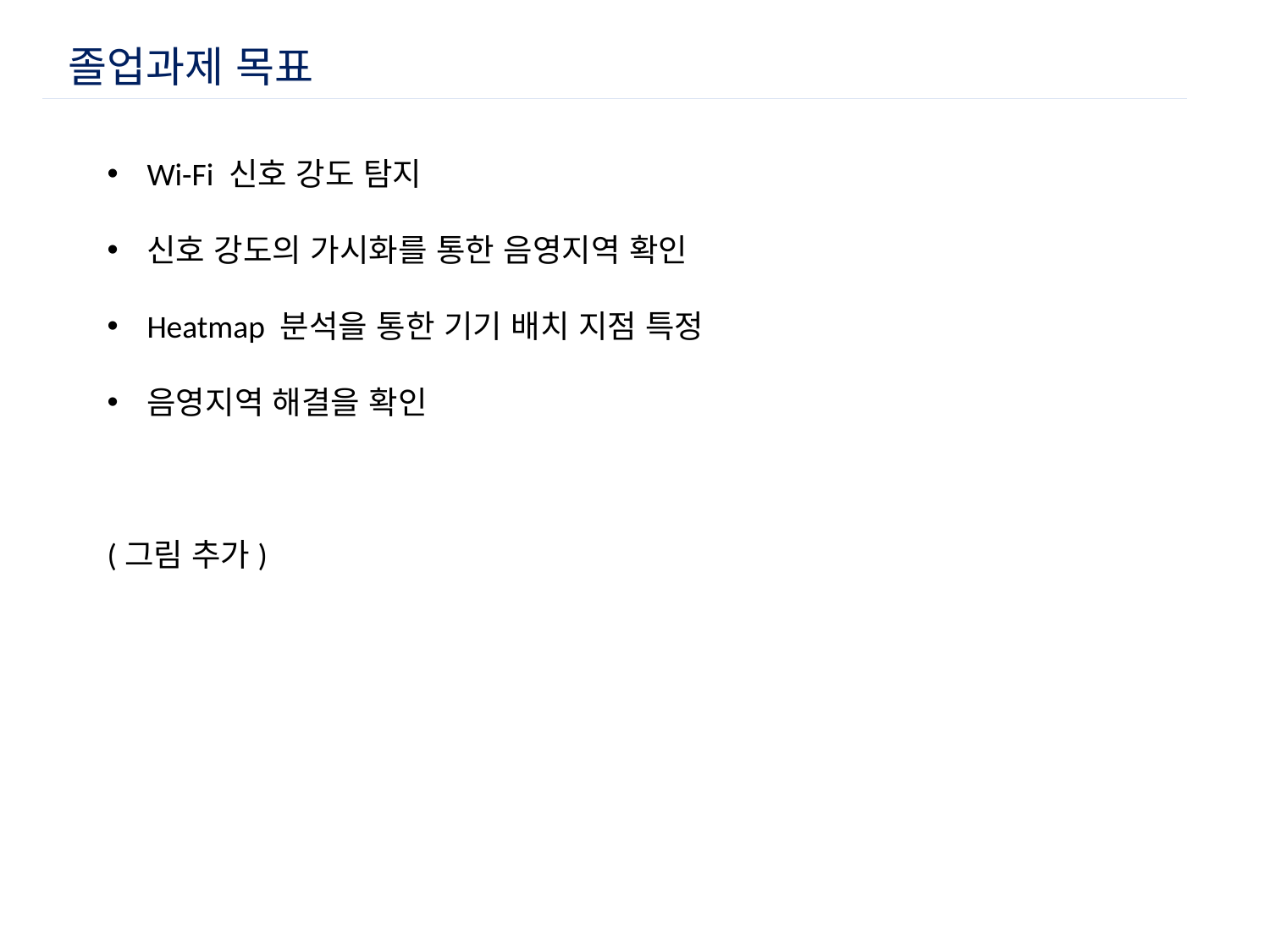

졸업과제 목표
Wi-Fi 신호 강도 탐지

신호 강도의 가시화를 통한 음영지역 확인

Heatmap 분석을 통한 기기 배치 지점 특정

음영지역 해결을 확인

(그림 추가)